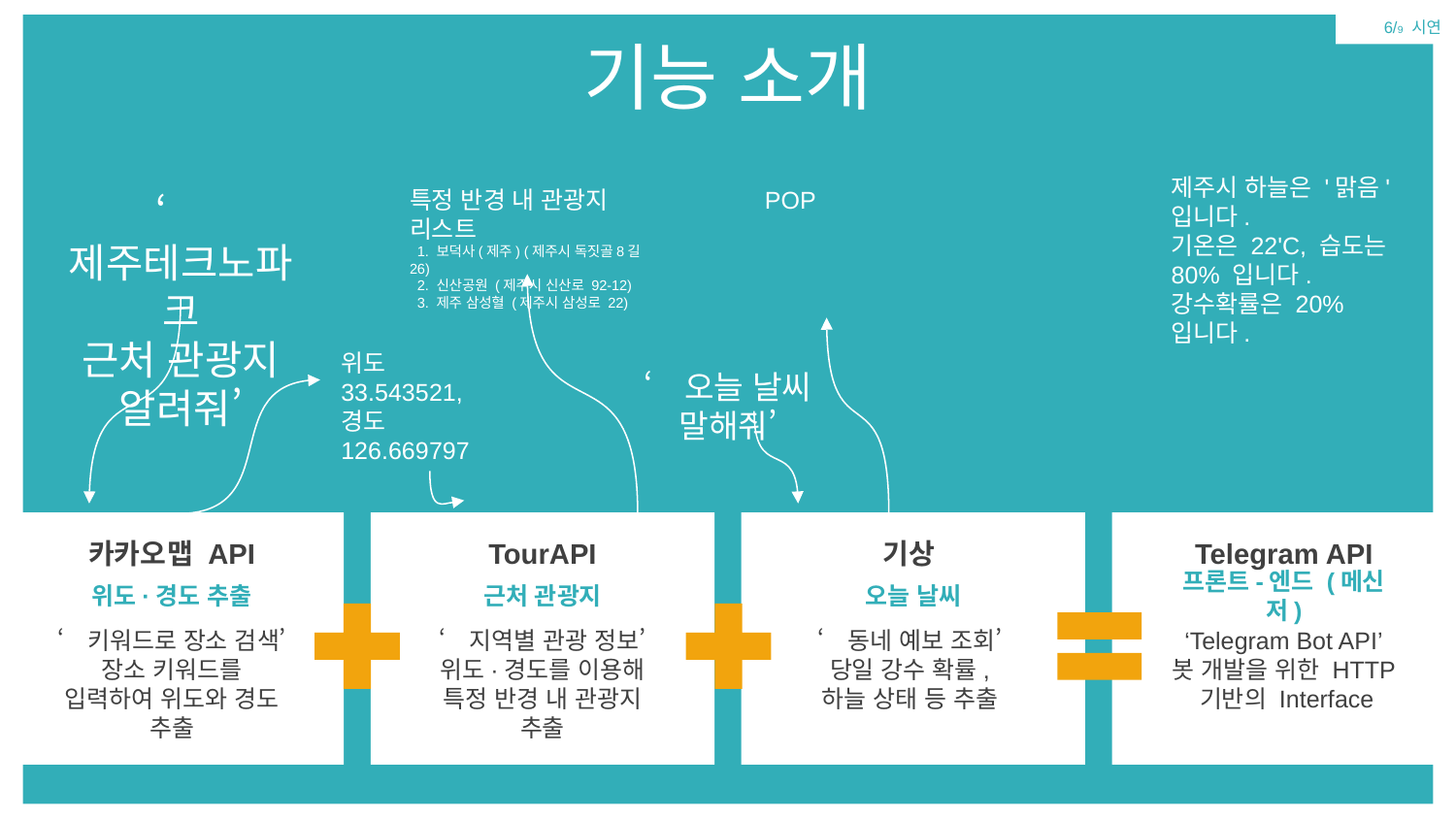

6/9 시연
기능 소개
제주시 하늘은 '맑음'입니다.
기온은 22'C, 습도는 80% 입니다. 강수확률은 20% 입니다.
POP

특정 반경 내 관광지 리스트
  1. 보덕사(제주) (제주시 독짓골8길 26)
  2. 신산공원 (제주시 신산로 92-12)
  3. 제주 삼성혈 (제주시 삼성로 22)
‘제주테크노파크
근처 관광지 알려줘’
위도 33.543521,
경도 126.669797
‘오늘 날씨 말해줘’
카카오맵 API
위도·경도 추출
‘키워드로 장소 검색’
장소 키워드를 입력하여 위도와 경도 추출
TourAPI
근처 관광지
‘지역별 관광 정보’
위도·경도를 이용해 특정 반경 내 관광지 추출
기상
오늘 날씨
‘동네 예보 조회’
당일 강수 확률,
하늘 상태 등 추출
Telegram API
프론트-엔드 (메신저)
‘Telegram Bot API’
봇 개발을 위한 HTTP
 기반의 Interface